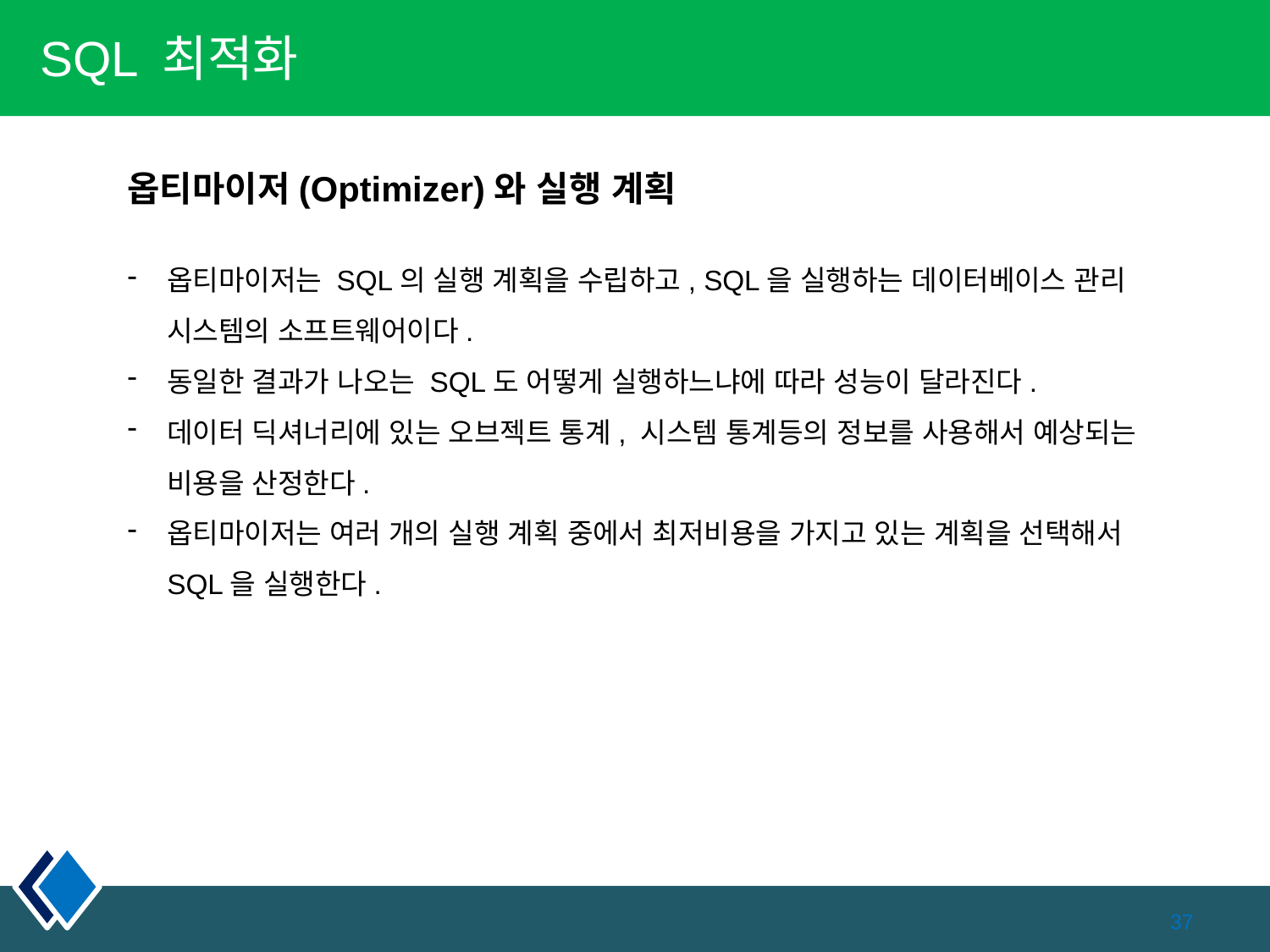

# SQL 최적화
옵티마이저(Optimizer)와 실행 계획
옵티마이저는 SQL의 실행 계획을 수립하고, SQL을 실행하는 데이터베이스 관리 시스템의 소프트웨어이다.
동일한 결과가 나오는 SQL도 어떻게 실행하느냐에 따라 성능이 달라진다.
데이터 딕셔너리에 있는 오브젝트 통계, 시스템 통계등의 정보를 사용해서 예상되는 비용을 산정한다.
옵티마이저는 여러 개의 실행 계획 중에서 최저비용을 가지고 있는 계획을 선택해서 SQL을 실행한다.
37